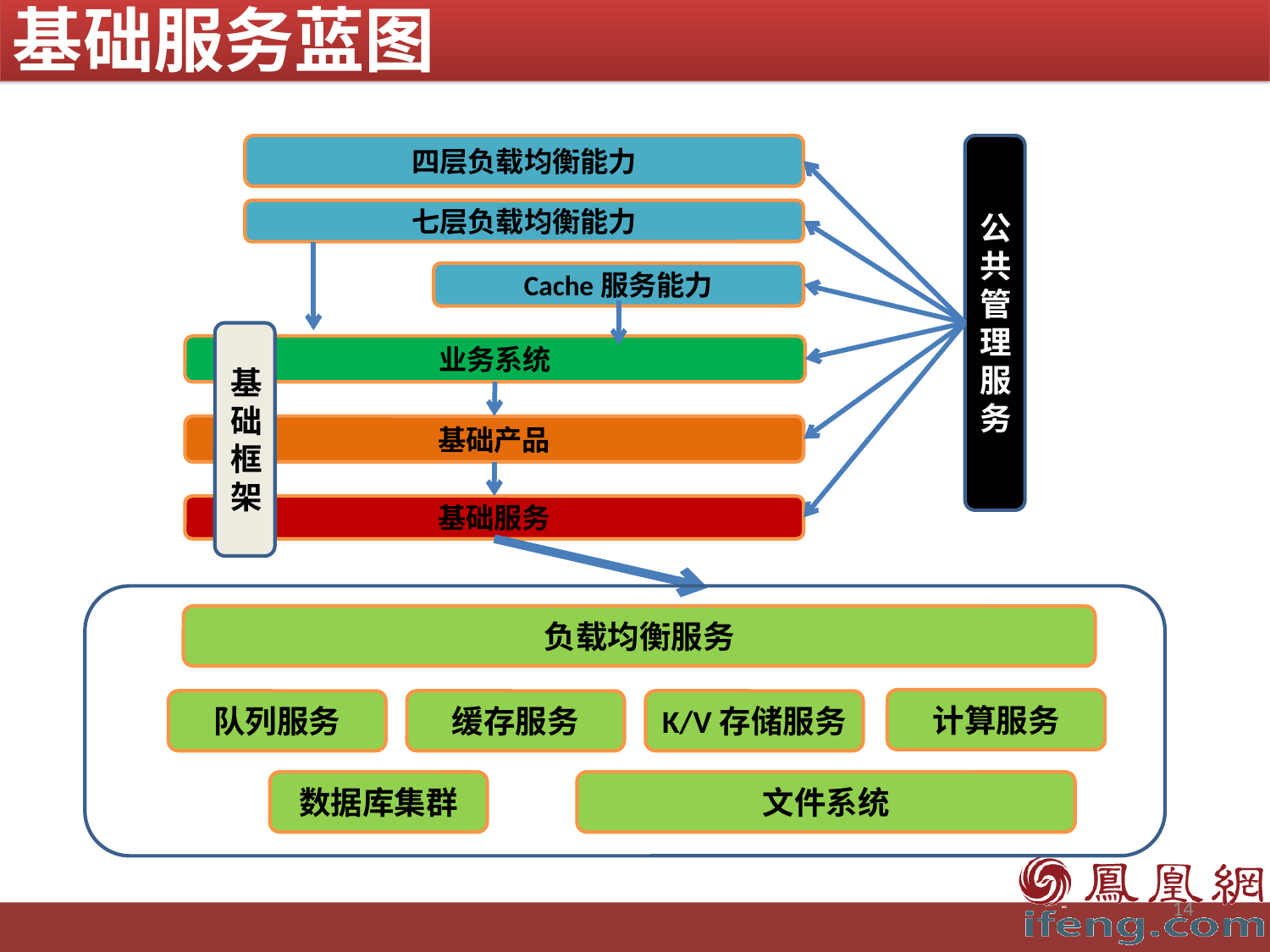

基础服务蓝图
四层负载均衡能力
公共管理服务
七层负载均衡能力
Cache服务能力
基础框架
业务系统
基础产品
基础服务

负载均衡服务
计算服务
队列服务
缓存服务
K/V存储服务
数据库集群
文件系统
14